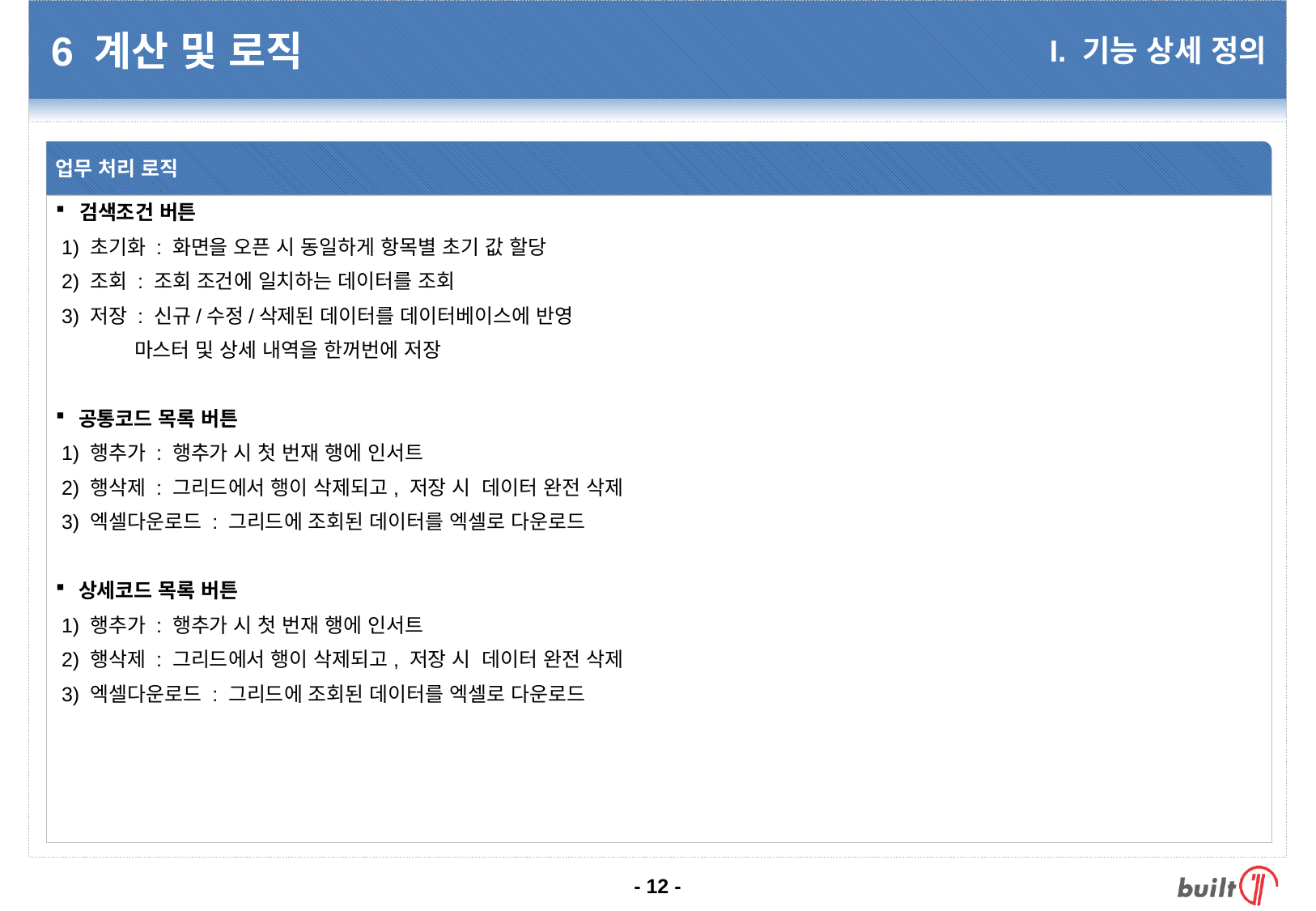

# 6 계산 및 로직
I. 기능 상세 정의
업무 처리 로직
검색조건 버튼
 1) 초기화 : 화면을 오픈 시 동일하게 항목별 초기 값 할당
 2) 조회 : 조회 조건에 일치하는 데이터를 조회
 3) 저장 : 신규/수정/삭제된 데이터를 데이터베이스에 반영
             마스터 및 상세 내역을 한꺼번에 저장

공통코드 목록 버튼
 1) 행추가 : 행추가 시 첫 번재 행에 인서트
 2) 행삭제 : 그리드에서 행이 삭제되고, 저장 시  데이터 완전 삭제
 3) 엑셀다운로드 : 그리드에 조회된 데이터를 엑셀로 다운로드

상세코드 목록 버튼
 1) 행추가 : 행추가 시 첫 번재 행에 인서트
 2) 행삭제 : 그리드에서 행이 삭제되고, 저장 시  데이터 완전 삭제
 3) 엑셀다운로드 : 그리드에 조회된 데이터를 엑셀로 다운로드